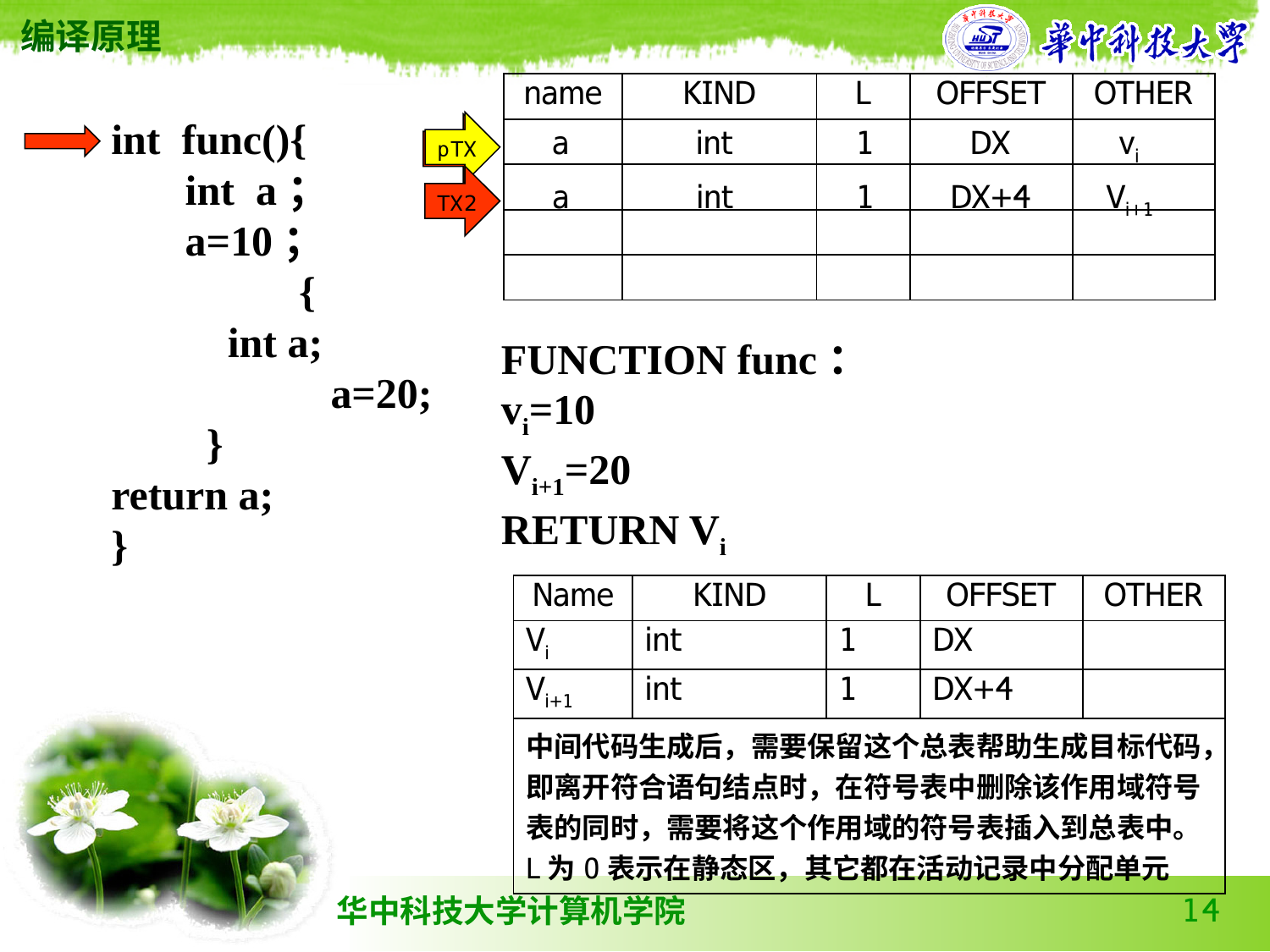

| name | KIND | L | OFFSET | OTHER |
| --- | --- | --- | --- | --- |
|  |  |  |  |  |
|  |  |  |  |  |
|  |  |  |  |  |
|  |  |  |  |  |
int  func(){
       int  a；
       a=10；
		  {
           int a;
		     a=20;
         }
return a;
}
pTX
TX1
| a | int | 1 | DX | vi |
| --- | --- | --- | --- | --- |

TX2
| a | int | 1 | DX+4 | Vi+1 |
| --- | --- | --- | --- | --- |
FUNCTION func：
vi=10
Vi+1=20
RETURN Vi
| Name | KIND | L | OFFSET | OTHER |
| --- | --- | --- | --- | --- |
| Vi | int | 1 | DX |  |
| Vi+1 | int | 1 | DX+4 |  |
| 中间代码生成后，需要保留这个总表帮助生成目标代码，即离开符合语句结点时，在符号表中删除该作用域符号表的同时，需要将这个作用域的符号表插入到总表中。 L为0表示在静态区，其它都在活动记录中分配单元 |  |  |  |  |
14